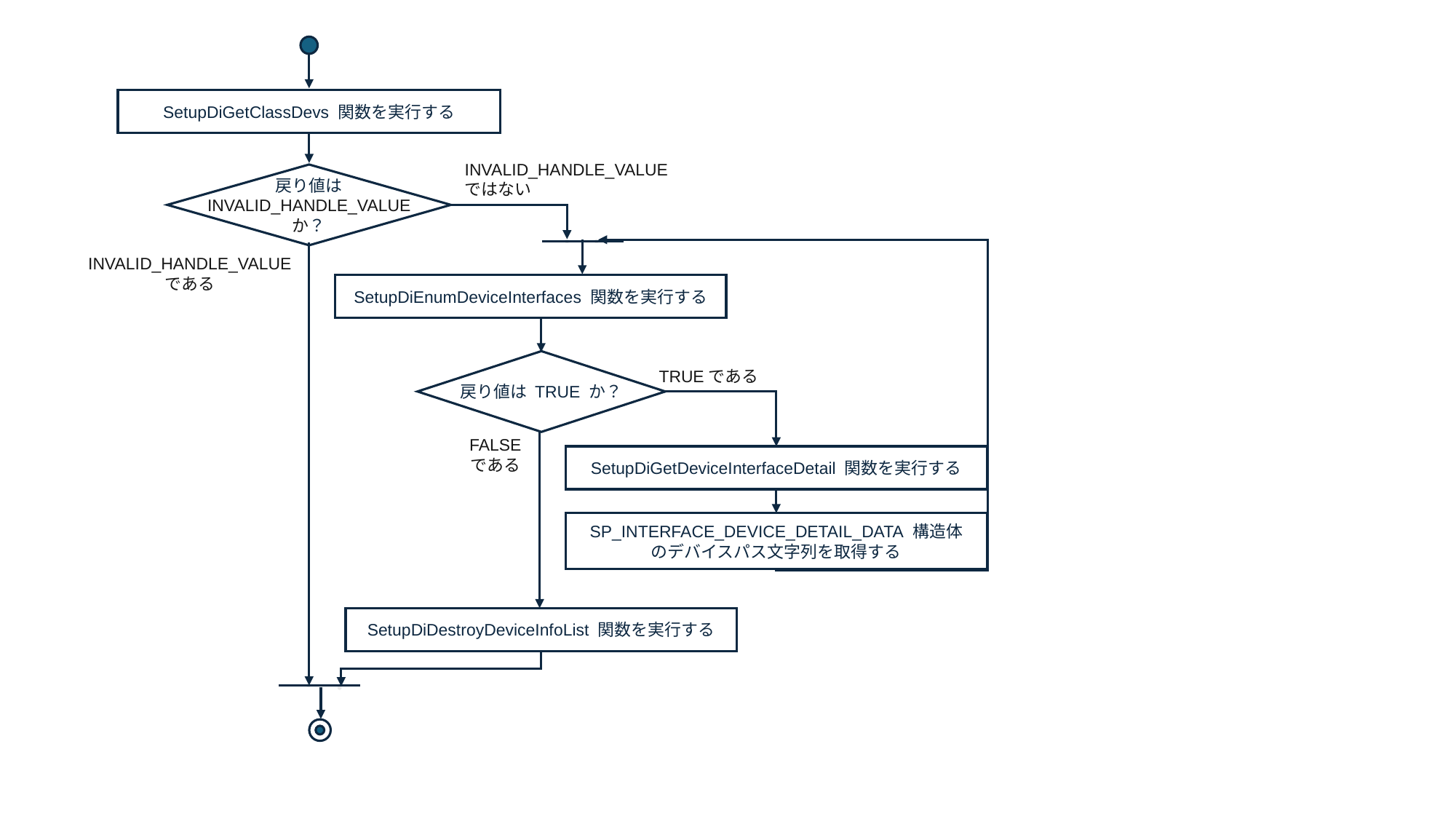

SetupDiGetClassDevs 関数を実行する
INVALID_HANDLE_VALUE
ではない
戻り値は
INVALID_HANDLE_VALUE
か？

INVALID_HANDLE_VALUE
である
SetupDiEnumDeviceInterfaces 関数を実行する
戻り値は TRUE か？
TRUEである
FALSE
である
SetupDiGetDeviceInterfaceDetail 関数を実行する
SP_INTERFACE_DEVICE_DETAIL_DATA 構造体
のデバイスパス文字列を取得する
SetupDiDestroyDeviceInfoList 関数を実行する